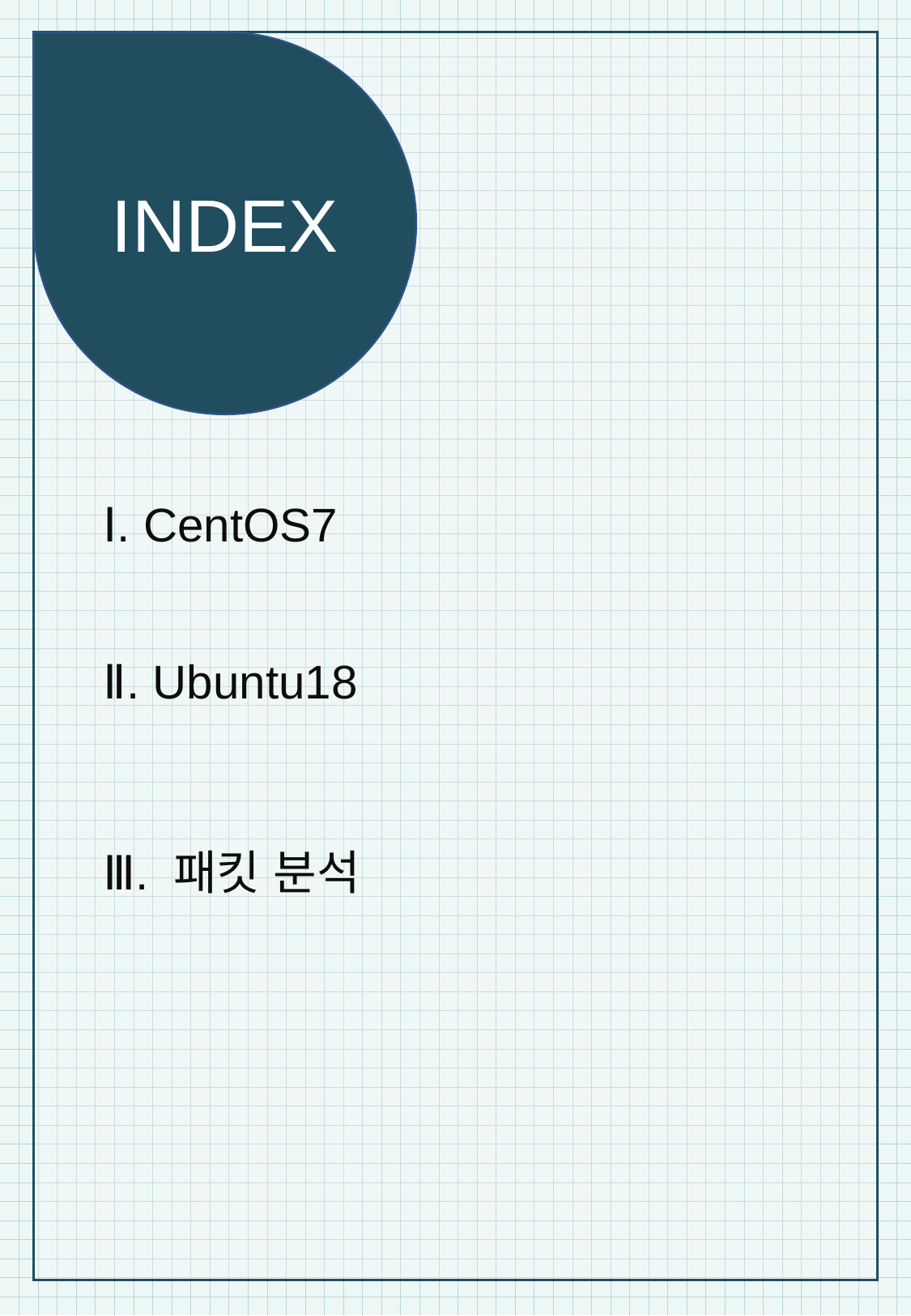

INDEX

Ⅰ. CentOS7

Ⅱ. Ubuntu18

Ⅲ. 패킷 분석